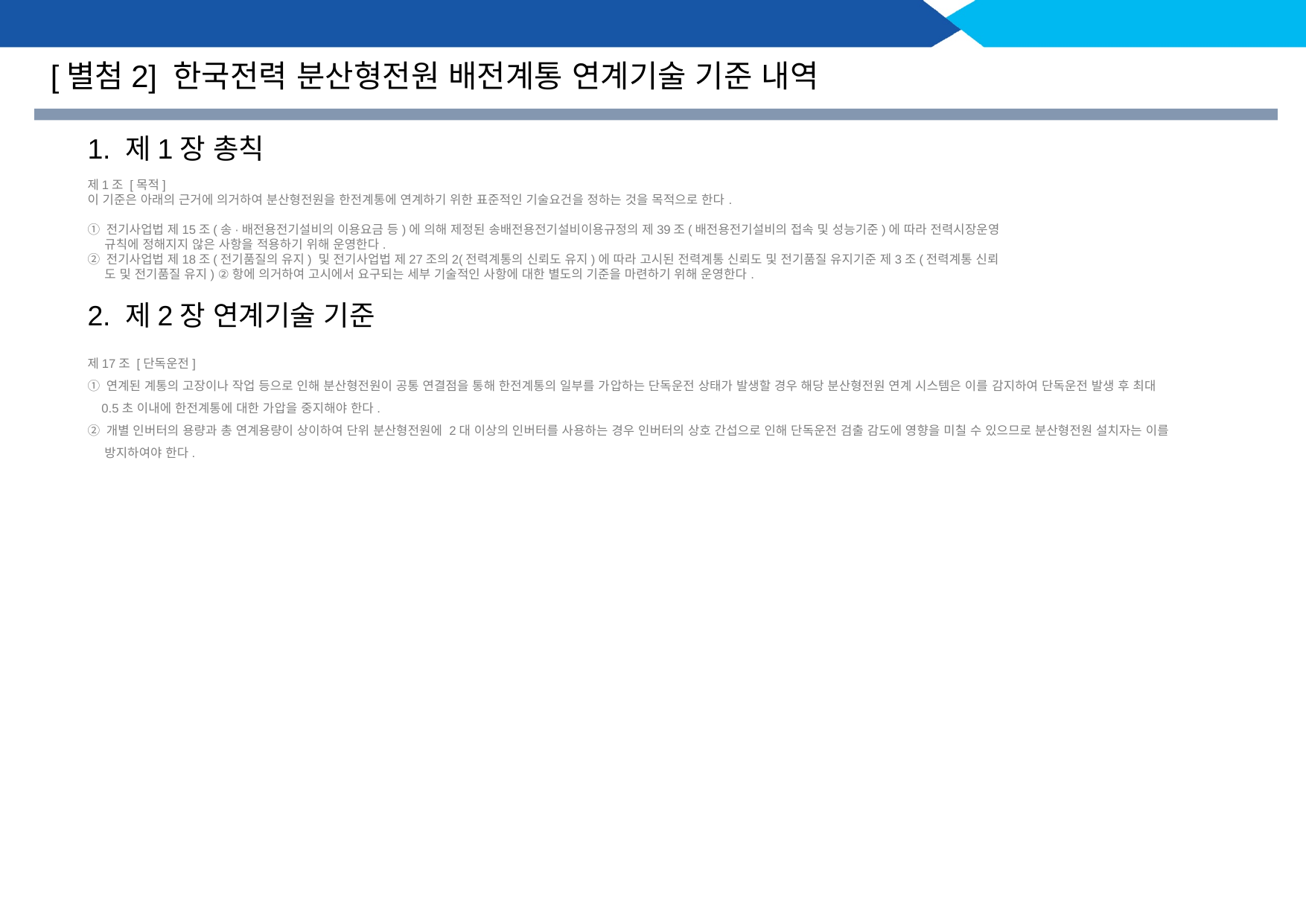

[별첨2] 한국전력 분산형전원 배전계통 연계기술 기준 내역
1. 제1장 총칙
제1조 [목적]
이 기준은 아래의 근거에 의거하여 분산형전원을 한전계통에 연계하기 위한 표준적인 기술요건을 정하는 것을 목적으로 한다.

① 전기사업법 제15조(송·배전용전기설비의 이용요금 등)에 의해 제정된 송배전용전기설비이용규정의 제39조(배전용전기설비의 접속 및 성능기준)에 따라 전력시장운영
    규칙에 정해지지 않은 사항을 적용하기 위해 운영한다.
② 전기사업법 제18조(전기품질의 유지) 및 전기사업법 제27조의2(전력계통의 신뢰도 유지)에 따라 고시된 전력계통 신뢰도 및 전기품질 유지기준 제3조(전력계통 신뢰
    도 및 전기품질 유지) ②항에 의거하여 고시에서 요구되는 세부 기술적인 사항에 대한 별도의 기준을 마련하기 위해 운영한다.
2. 제2장 연계기술 기준
제17조 [단독운전]
① 연계된 계통의 고장이나 작업 등으로 인해 분산형전원이 공통 연결점을 통해 한전계통의 일부를 가압하는 단독운전 상태가 발생할 경우 해당 분산형전원 연계 시스템은 이를 감지하여 단독운전 발생 후 최대
    0.5초 이내에 한전계통에 대한 가압을 중지해야 한다.
② 개별 인버터의 용량과 총 연계용량이 상이하여 단위 분산형전원에 2대 이상의 인버터를 사용하는 경우 인버터의 상호 간섭으로 인해 단독운전 검출 감도에 영향을 미칠 수 있으므로 분산형전원 설치자는 이를
    방지하여야 한다.